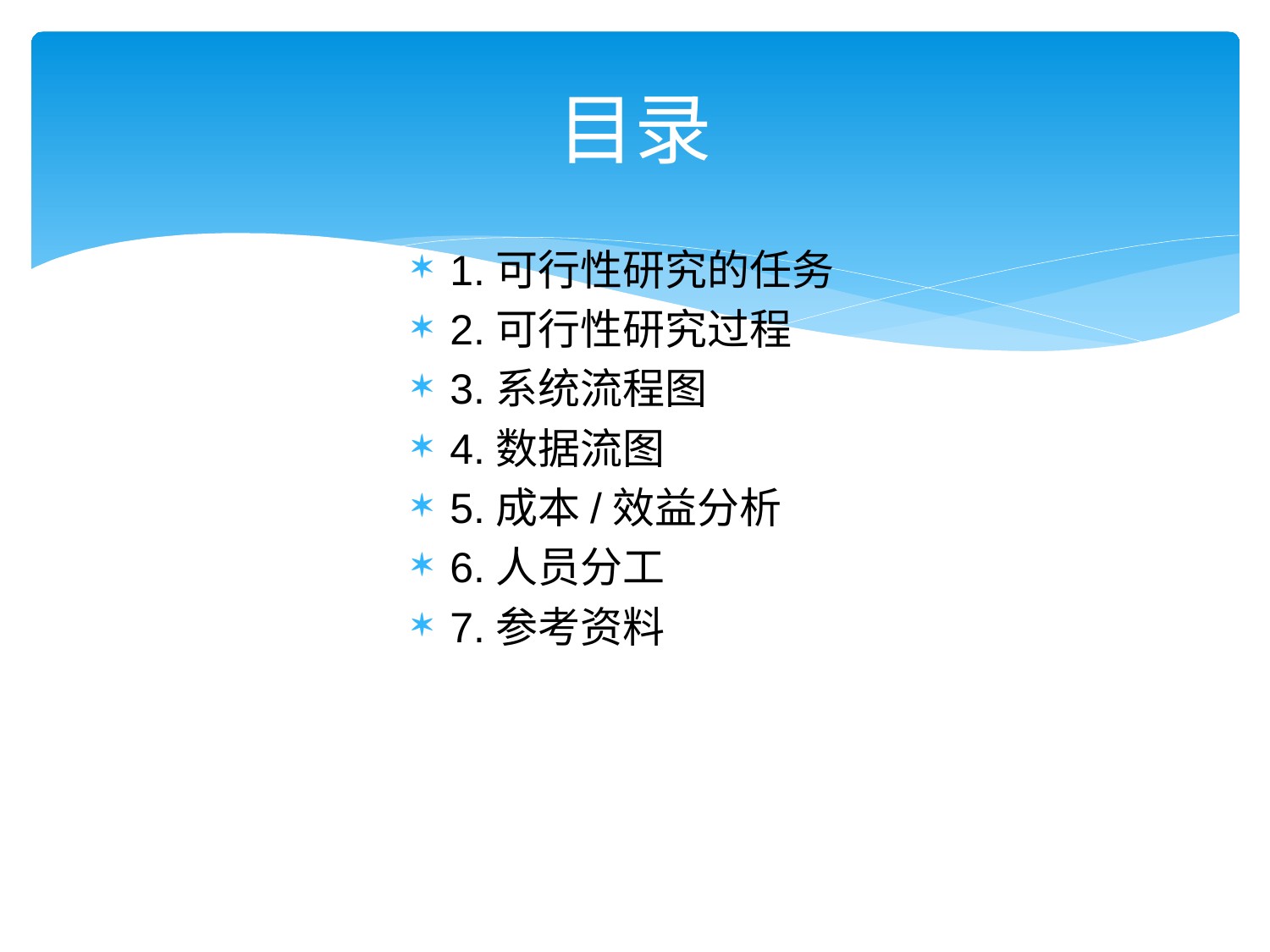

# 目录
1.可行性研究的任务
2.可行性研究过程
3.系统流程图
4.数据流图
5.成本/效益分析
6.人员分工
7.参考资料